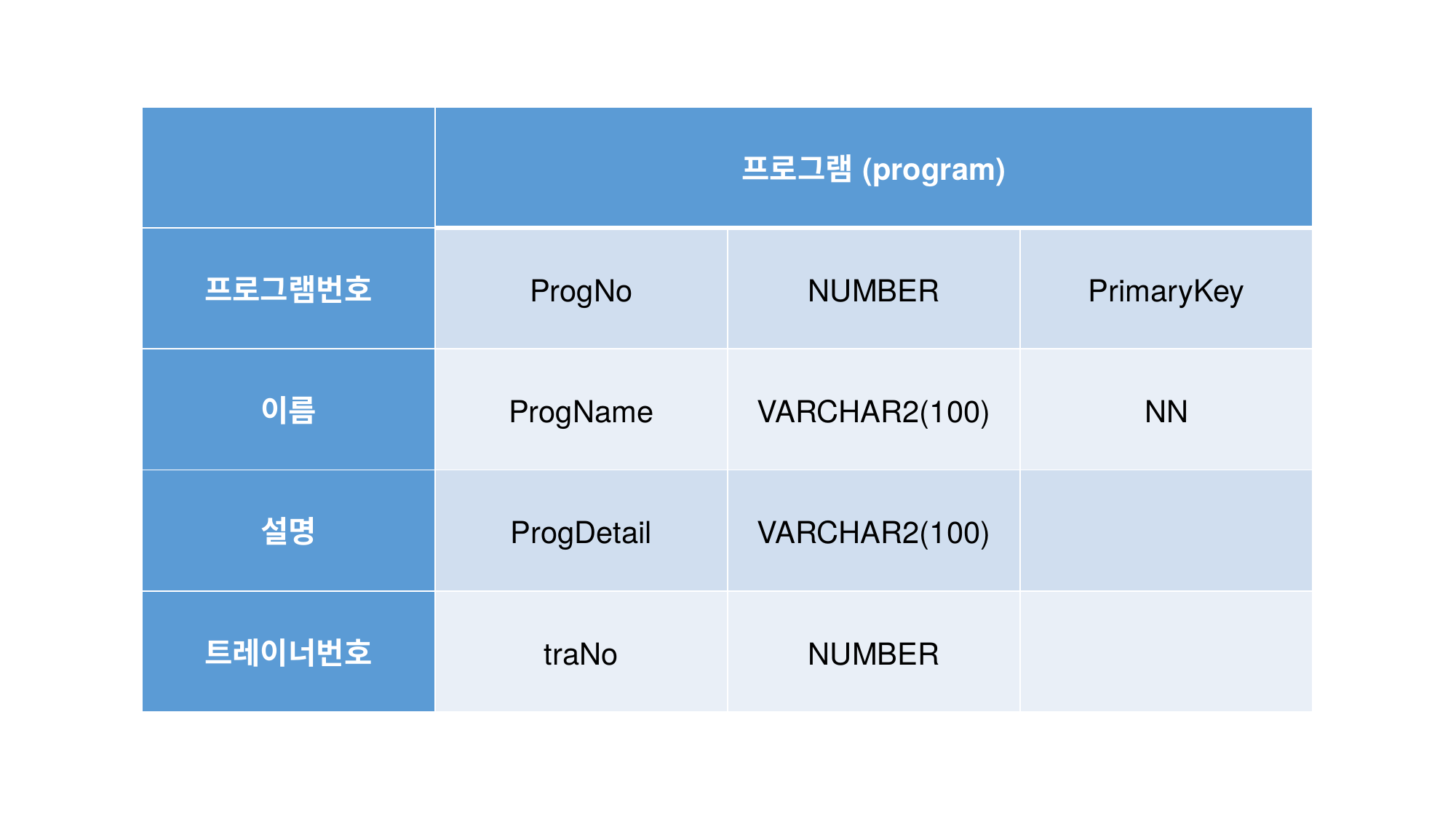

|  | 프로그램(program) |  |  |
| --- | --- | --- | --- |
| 프로그램번호 | ProgNo | NUMBER | PrimaryKey |
| 이름 | ProgName | VARCHAR2(100) | NN |
| 설명 | ProgDetail | VARCHAR2(100) |  |
| 트레이너번호 | traNo | NUMBER |  |